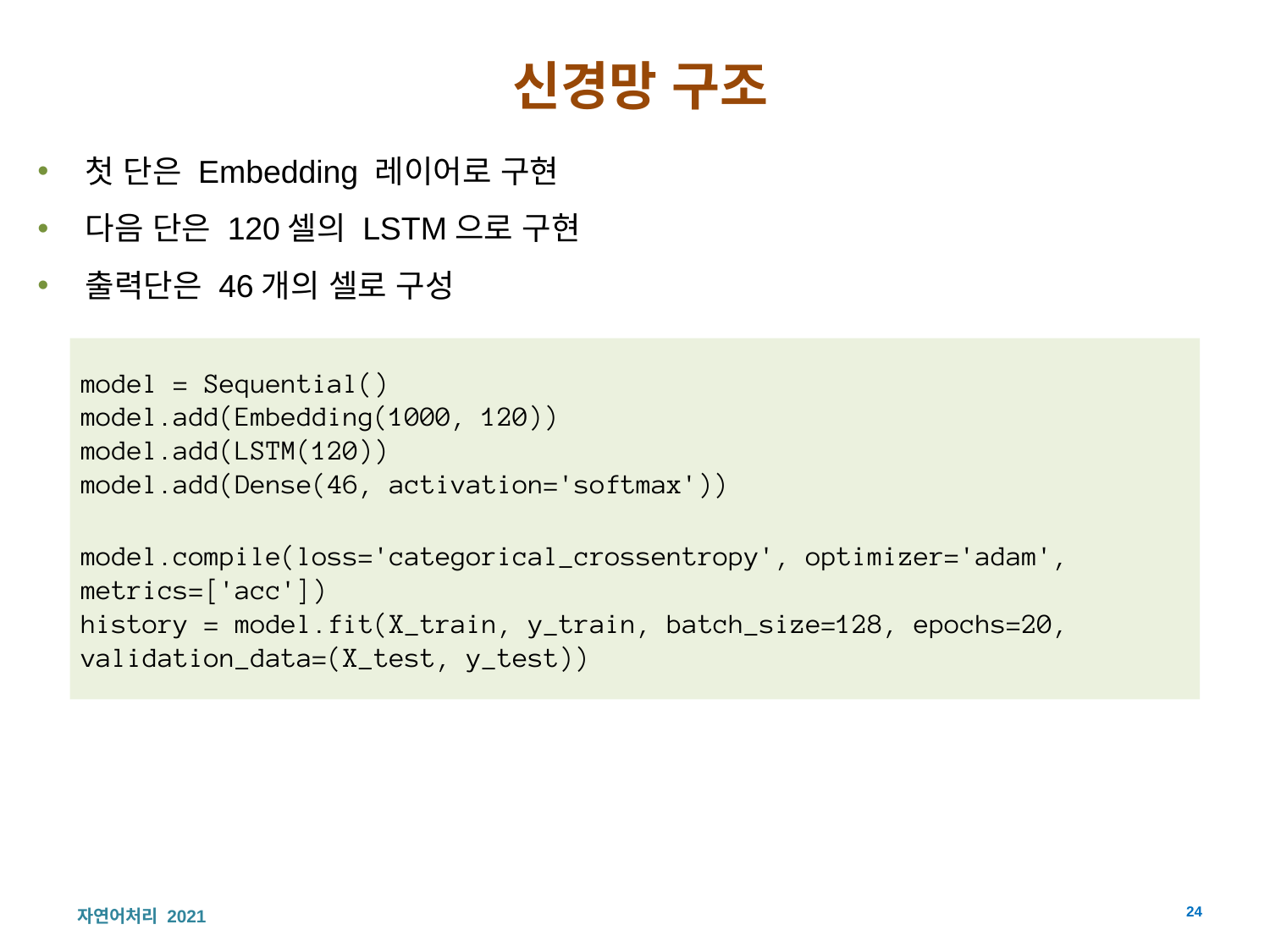

# 신경망 구조
첫 단은 Embedding 레이어로 구현
다음 단은 120셀의 LSTM으로 구현
출력단은 46개의 셀로 구성

model = Sequential()
model.add(Embedding(1000, 120))
model.add(LSTM(120))
model.add(Dense(46, activation='softmax'))

model.compile(loss='categorical_crossentropy', optimizer='adam', 	metrics=['acc'])
history = model.fit(X_train, y_train, batch_size=128, epochs=20, 	validation_data=(X_test, y_test))